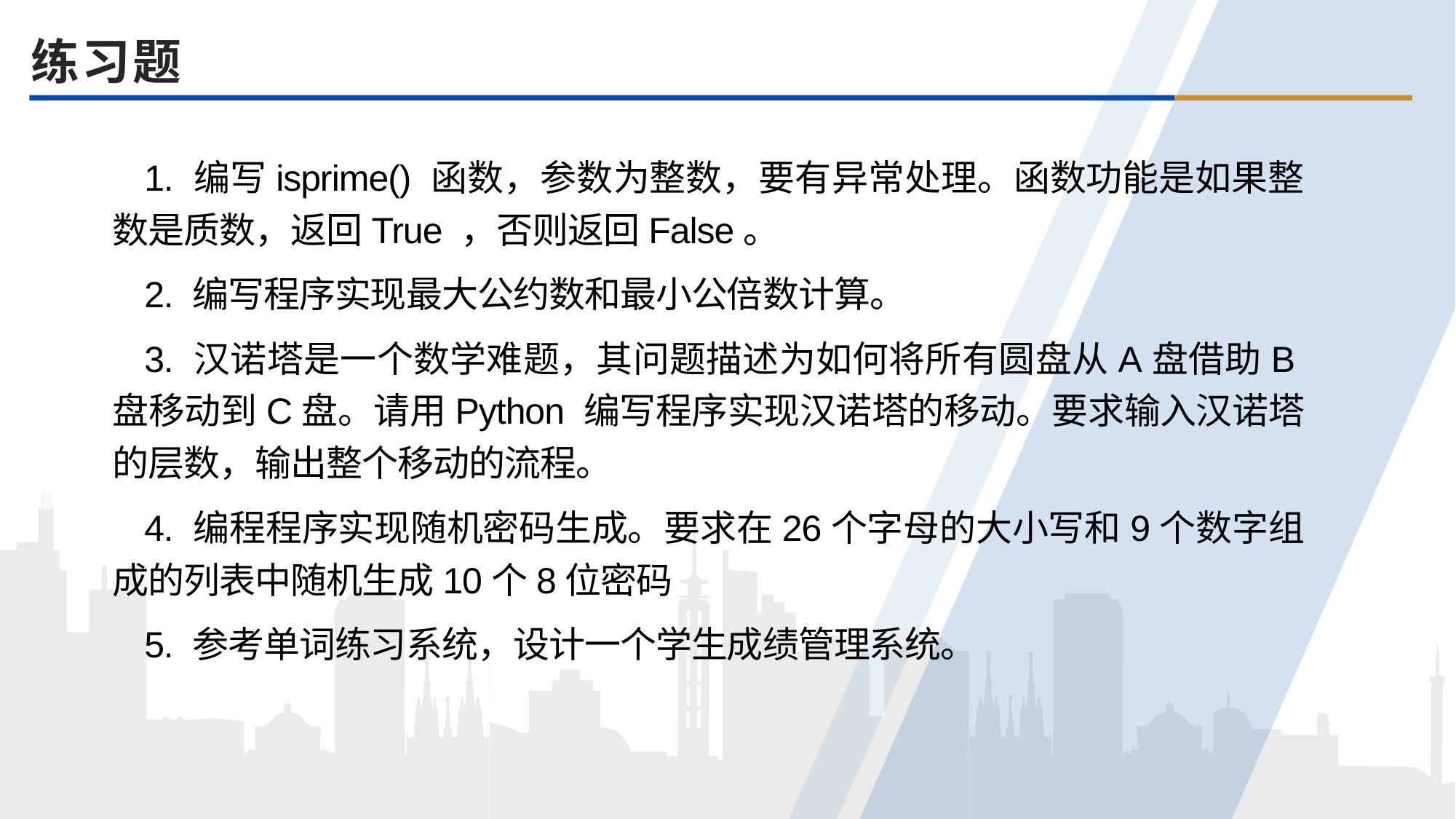

练习题
1. 编写isprime() 函数，参数为整数，要有异常处理。函数功能是如果整数是质数，返回True ，否则返回False。
2. 编写程序实现最大公约数和最小公倍数计算。
3. 汉诺塔是一个数学难题，其问题描述为如何将所有圆盘从A盘借助B盘移动到C盘。请用Python 编写程序实现汉诺塔的移动。要求输入汉诺塔的层数，输出整个移动的流程。
4. 编程程序实现随机密码生成。要求在26个字母的大小写和9个数字组成的列表中随机生成10个8位密码
5. 参考单词练习系统，设计一个学生成绩管理系统。